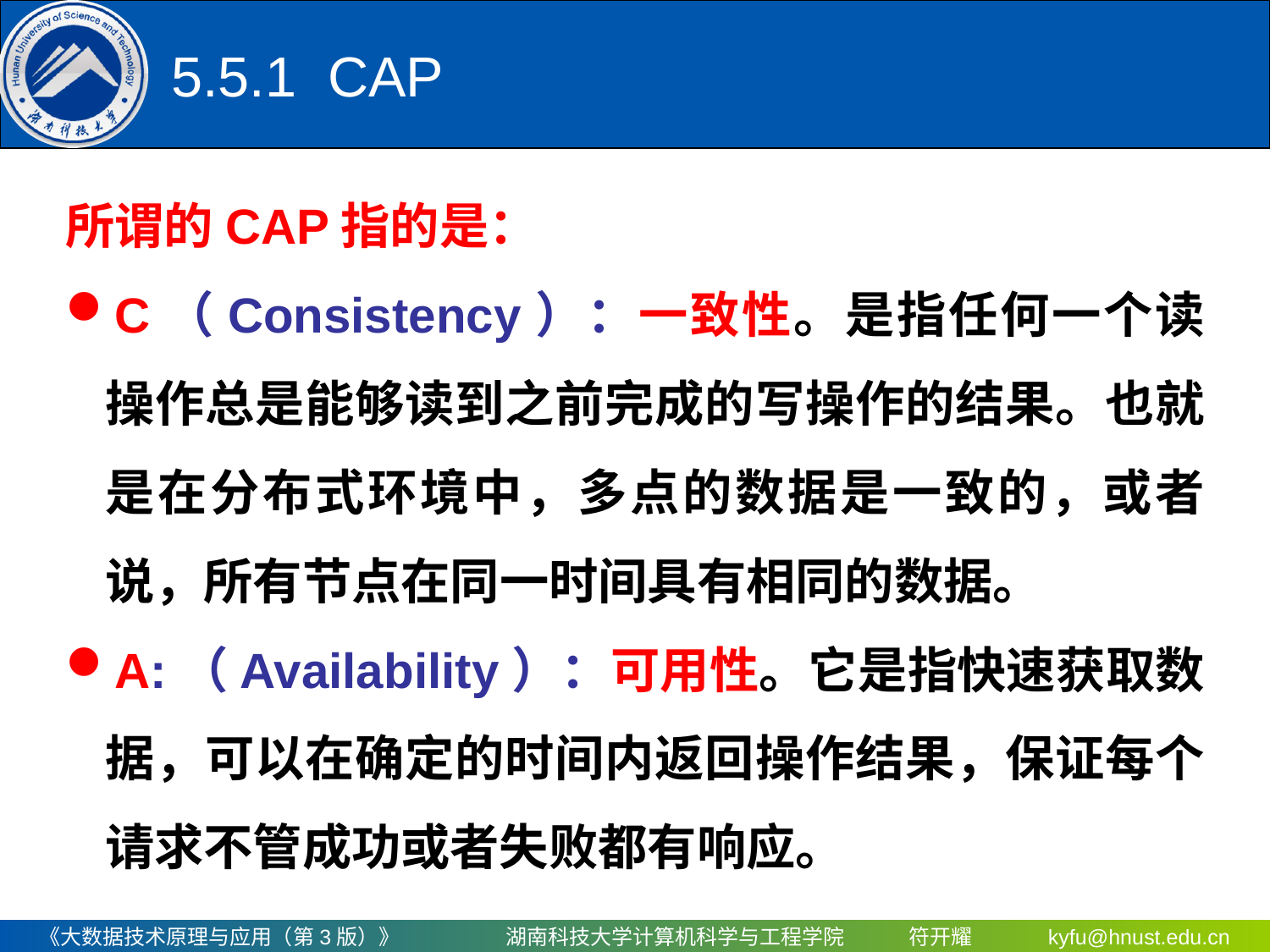

5.5.1  CAP
所谓的CAP指的是：
C（Consistency）：一致性。是指任何一个读操作总是能够读到之前完成的写操作的结果。也就是在分布式环境中，多点的数据是一致的，或者说，所有节点在同一时间具有相同的数据。
A:（Availability）：可用性。它是指快速获取数据，可以在确定的时间内返回操作结果，保证每个请求不管成功或者失败都有响应。